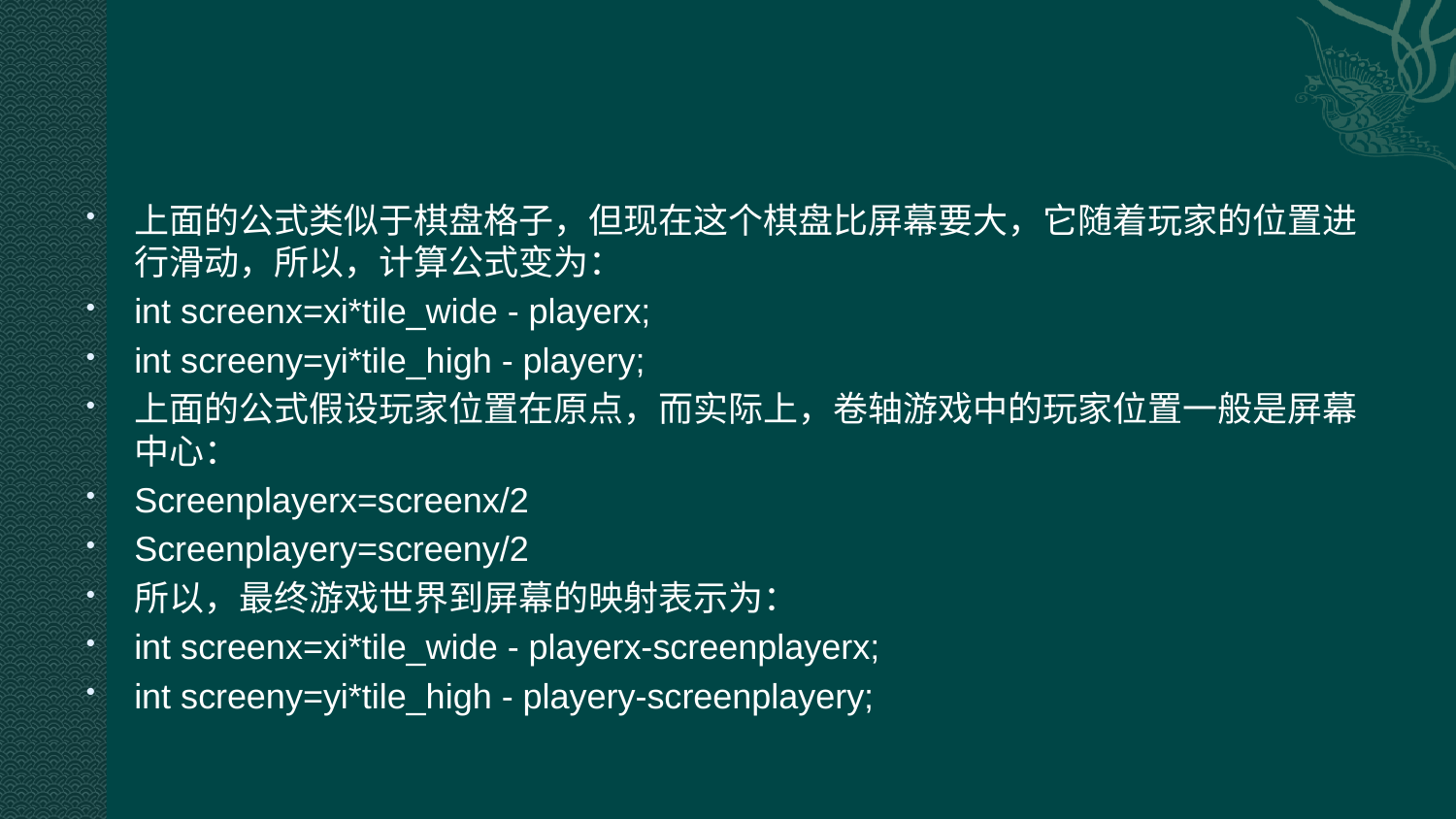

#
上面的公式类似于棋盘格子，但现在这个棋盘比屏幕要大，它随着玩家的位置进行滑动，所以，计算公式变为：
int screenx=xi*tile_wide - playerx;
int screeny=yi*tile_high - playery;
上面的公式假设玩家位置在原点，而实际上，卷轴游戏中的玩家位置一般是屏幕中心：
Screenplayerx=screenx/2
Screenplayery=screeny/2
所以，最终游戏世界到屏幕的映射表示为：
int screenx=xi*tile_wide - playerx-screenplayerx;
int screeny=yi*tile_high - playery-screenplayery;